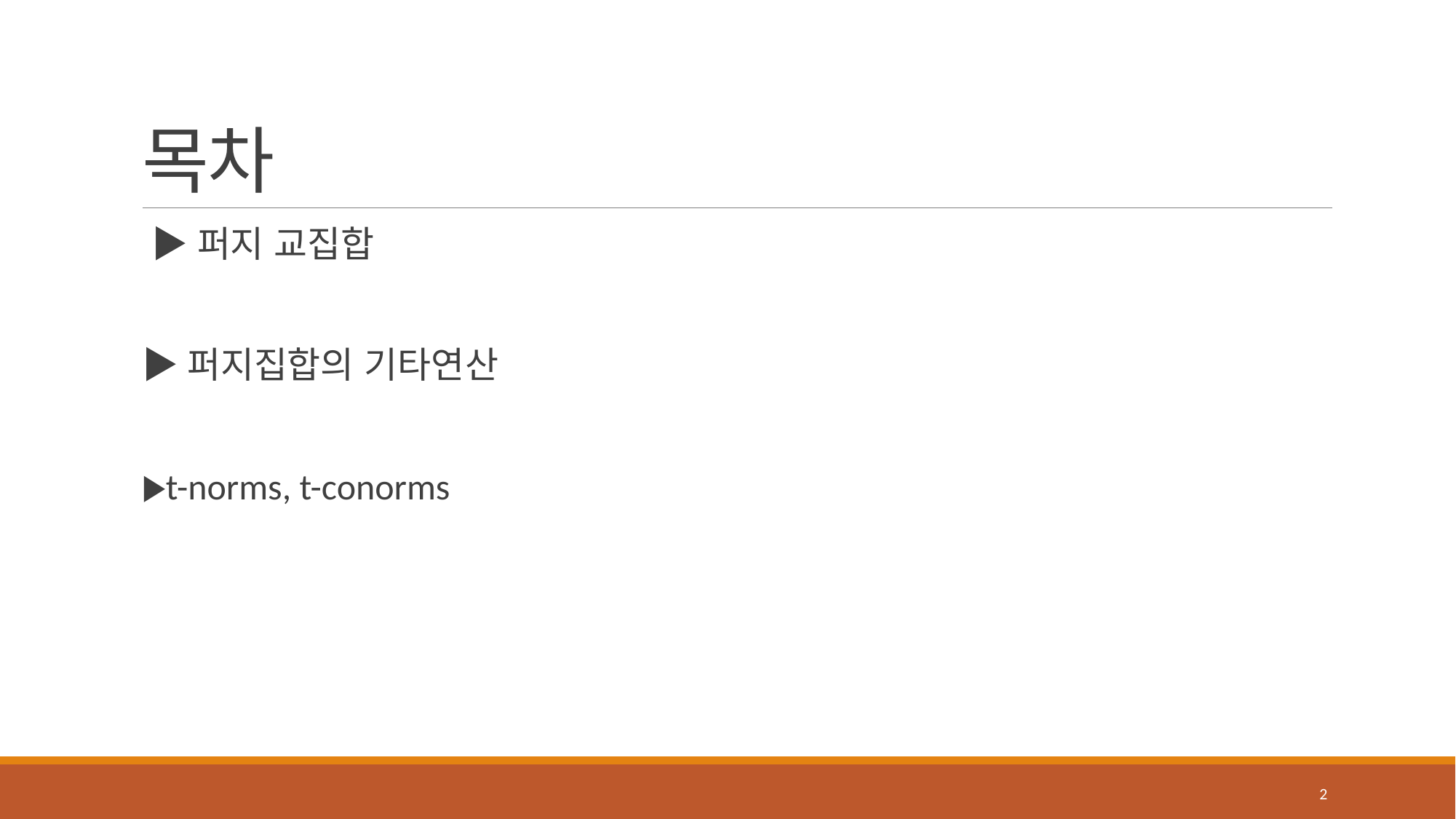

# 목차
 ▶퍼지 교집합

▶퍼지집합의 기타연산

▶t-norms, t-conorms
2